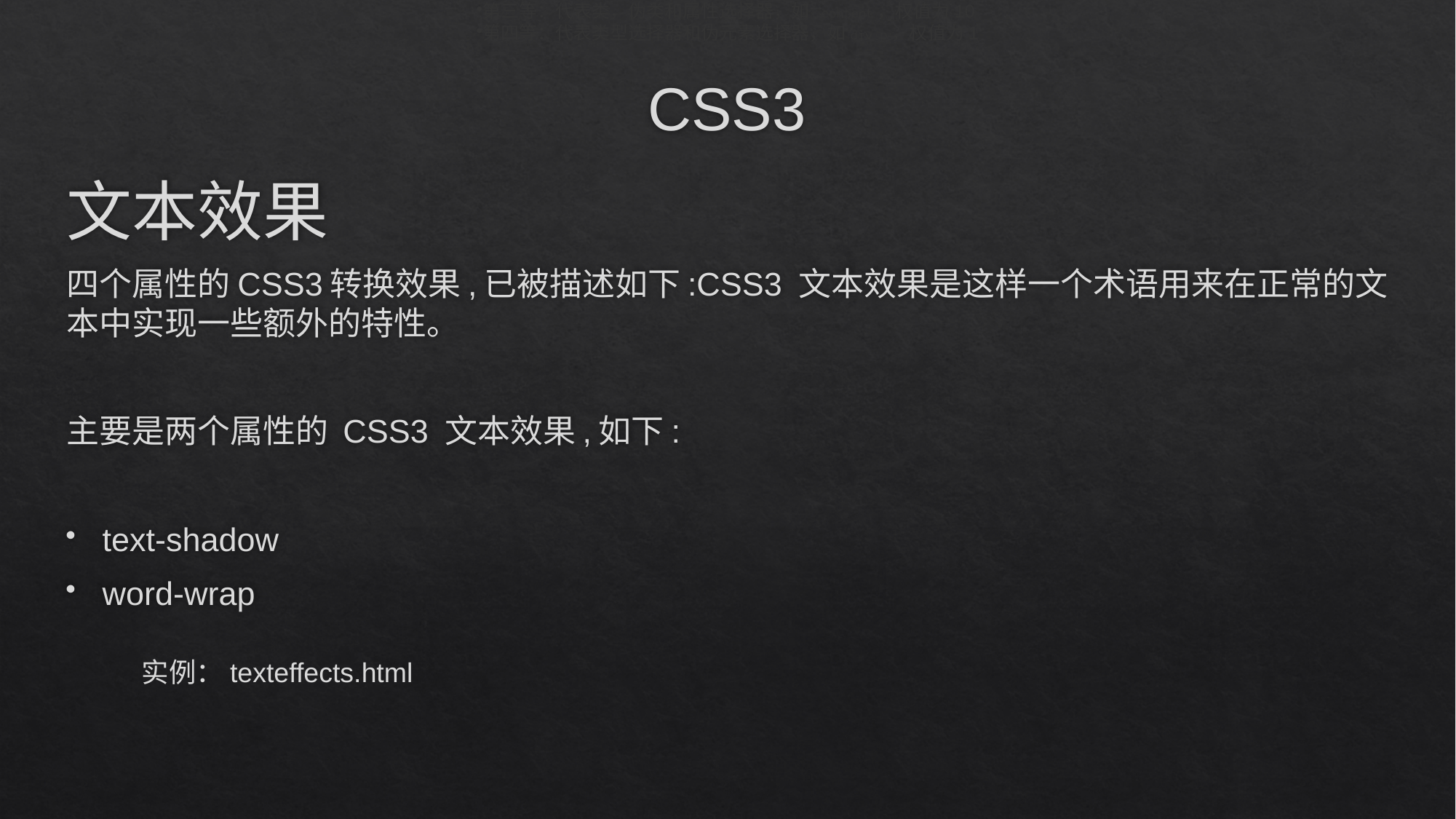

第一等：代表内联样式，如: style=""，权值为1000
第二等：代表ID选择器，如：#content，权值为100
第三等：代表类，伪类和属性选择器，如.content，权值为10
第四等：代表类型选择器和伪元素选择器，如div p，权值为1

# CSS3
文本效果
四个属性的CSS3转换效果,已被描述如下:CSS3 文本效果是这样一个术语用来在正常的文本中实现一些额外的特性。

主要是两个属性的 CSS3 文本效果,如下:

text-shadow
word-wrap

 实例：texteffects.html